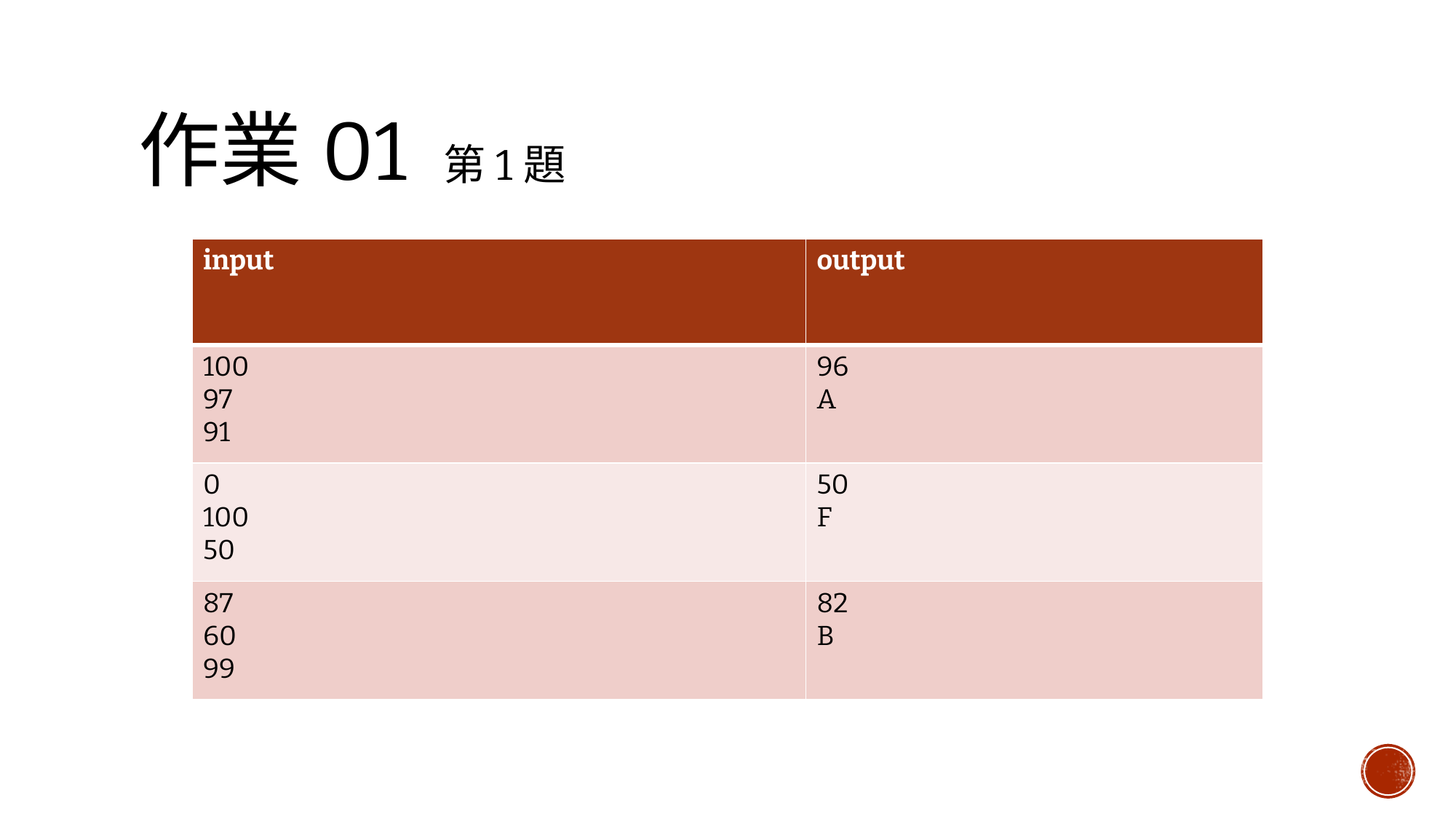

# 作業01 第1題
| input | output |
| --- | --- |
| 100 97 91 | 96 A |
| 0 100 50 | 50 F |
| 87 60 99 | 82 B |